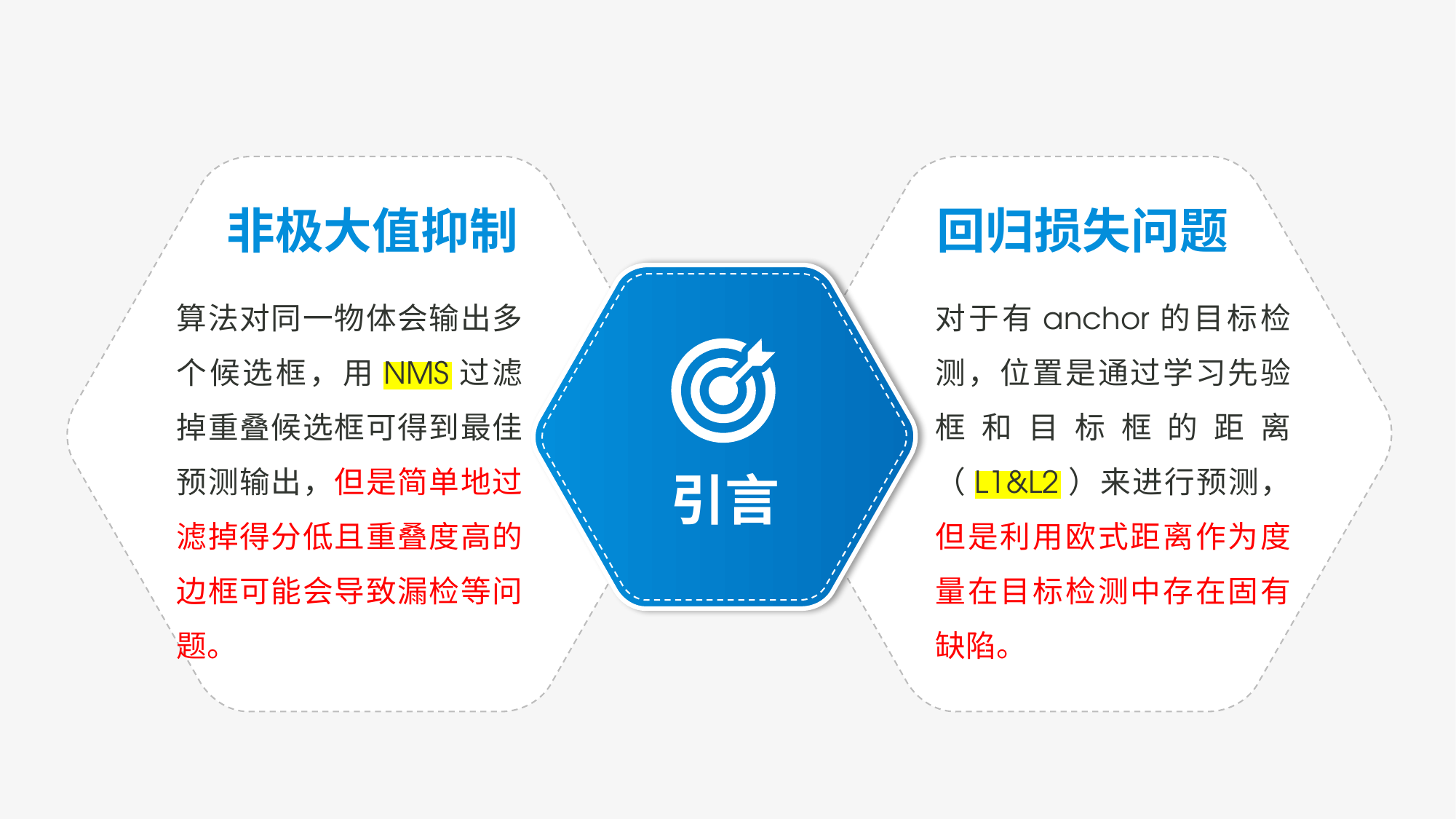

回归损失问题
非极大值抑制

算法对同一物体会输出多个候选框，用NMS过滤掉重叠候选框可得到最佳预测输出，但是简单地过滤掉得分低且重叠度高的边框可能会导致漏检等问题。
对于有anchor的目标检测，位置是通过学习先验框和目标框的距离（L1&L2）来进行预测，但是利用欧式距离作为度量在目标检测中存在固有缺陷。

引言